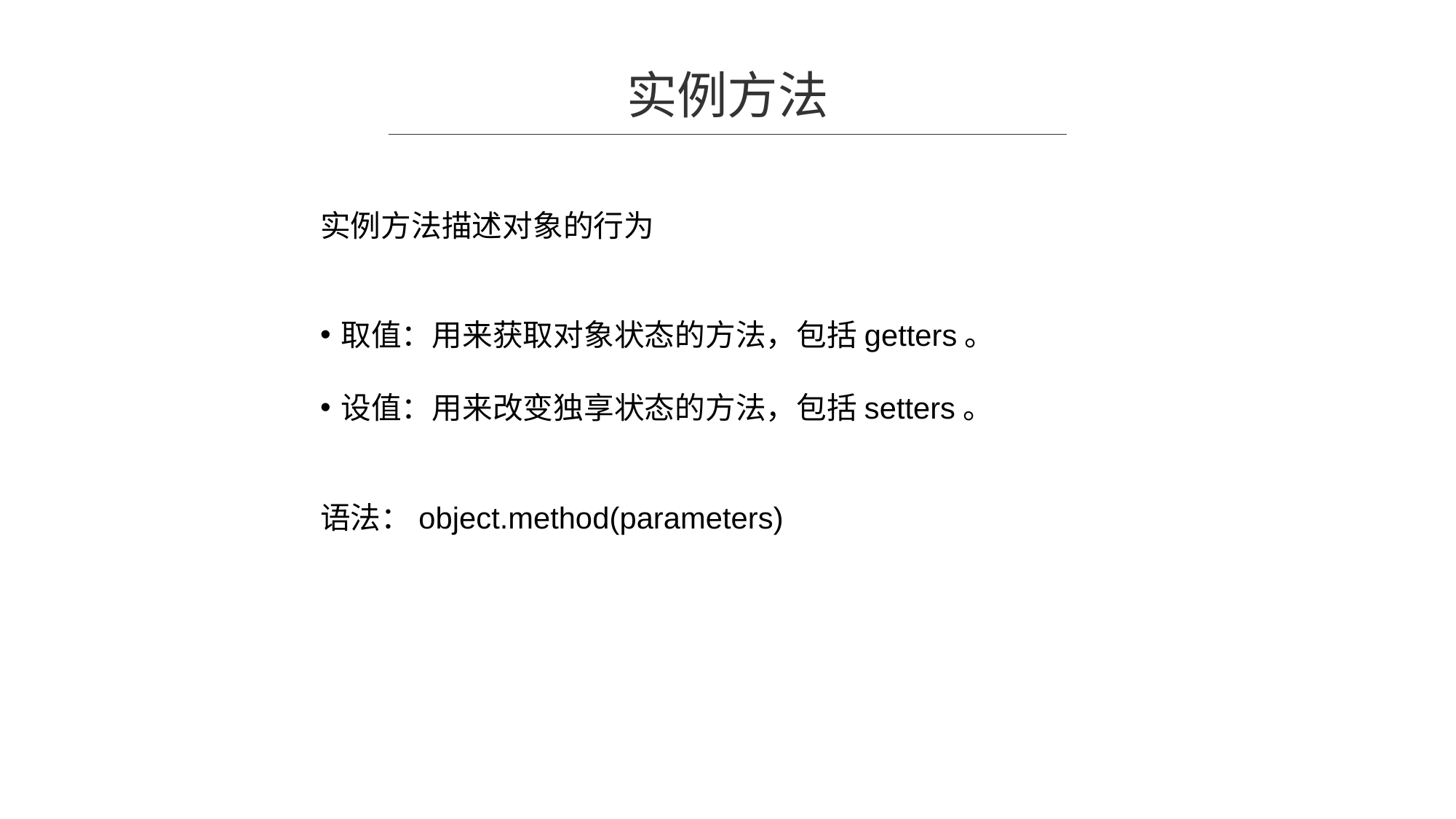

实例方法
实例方法描述对象的行为

取值：用来获取对象状态的方法，包括getters。

设值：用来改变独享状态的方法，包括setters。

语法：object.method(parameters)